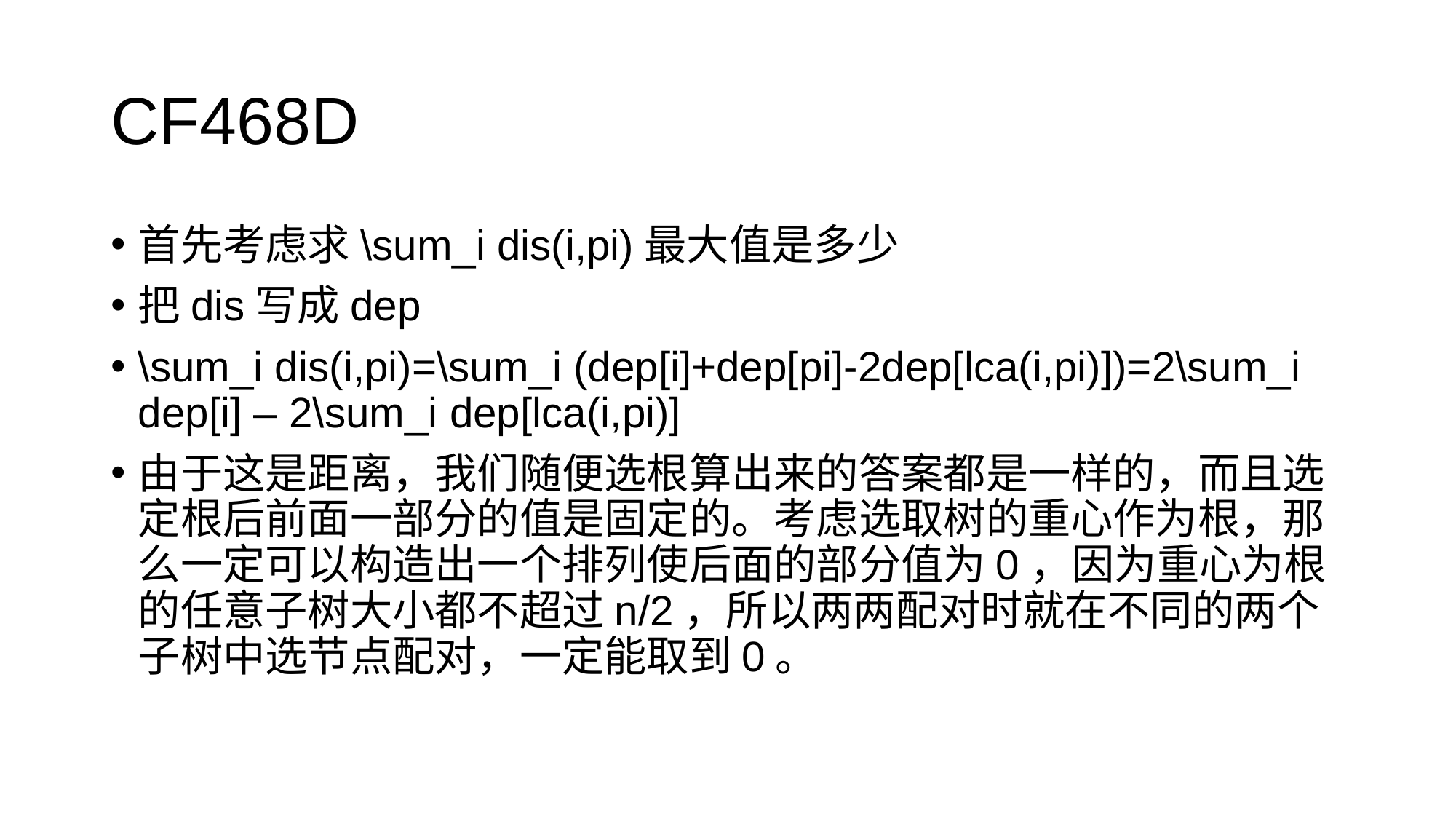

# CF468D
首先考虑求\sum_i dis(i,pi)最大值是多少
把dis写成dep
\sum_i dis(i,pi)=\sum_i (dep[i]+dep[pi]-2dep[lca(i,pi)])=2\sum_i dep[i] – 2\sum_i dep[lca(i,pi)]
由于这是距离，我们随便选根算出来的答案都是一样的，而且选定根后前面一部分的值是固定的。考虑选取树的重心作为根，那么一定可以构造出一个排列使后面的部分值为0，因为重心为根的任意子树大小都不超过n/2​，所以两两配对时就在不同的两个子树中选节点配对，一定能取到0。